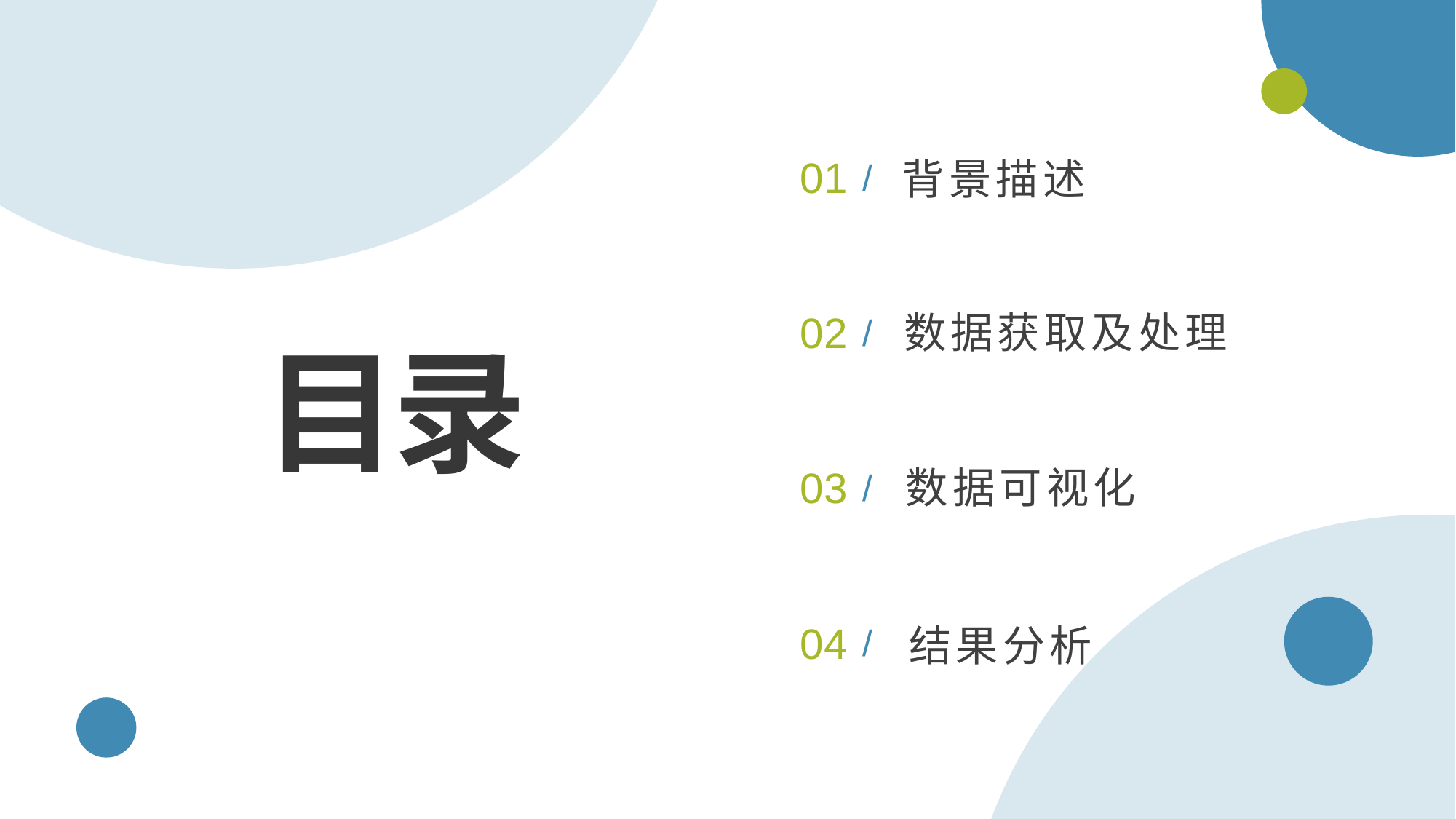

01
背景描述
/
02
数据获取及处理
/
目录
03
数据可视化
/

04
结果分析
/